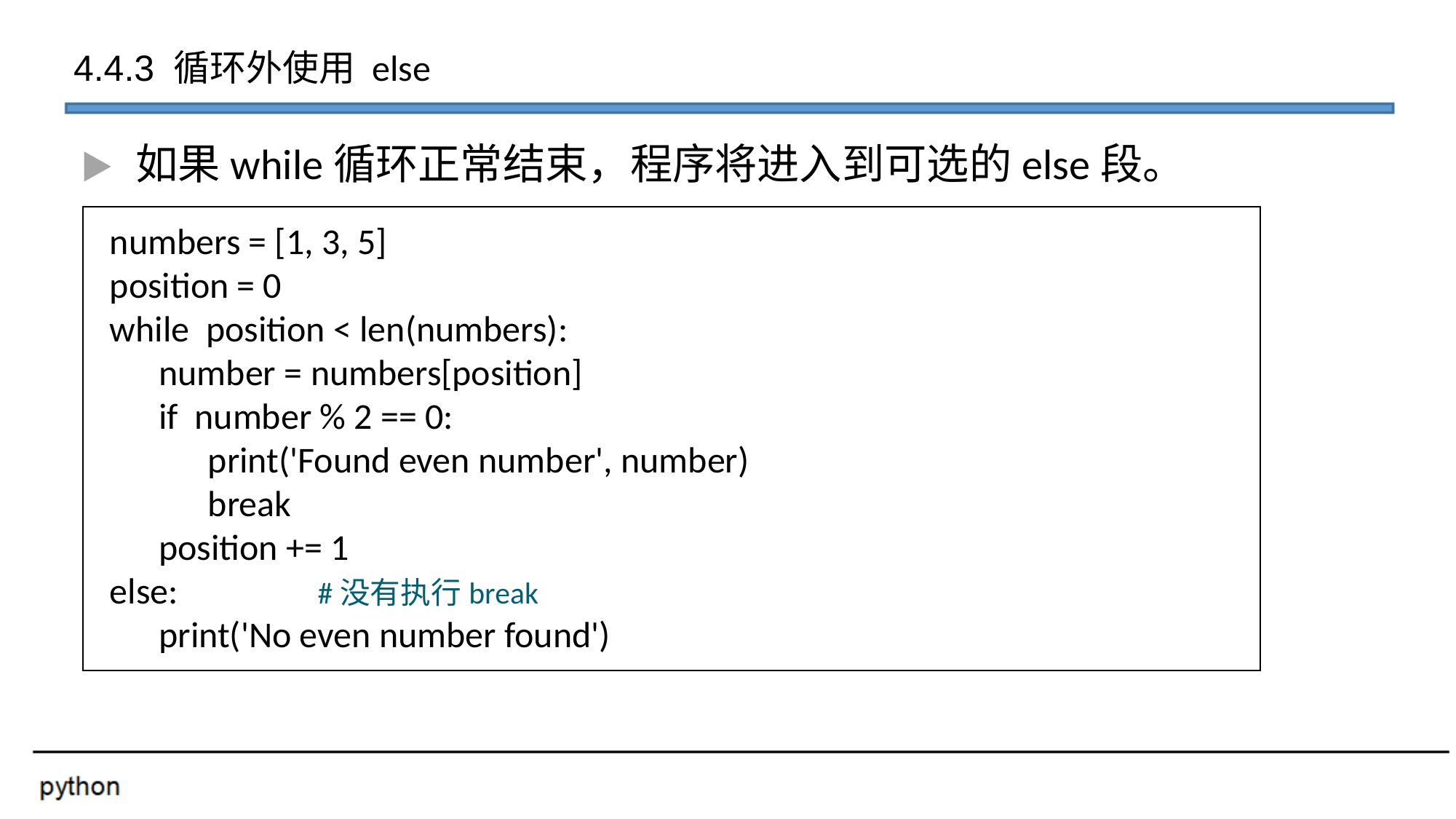

4.4.3 循环外使用 else
如果while循环正常结束，程序将进入到可选的else段。

numbers = [1, 3, 5]
position = 0
while  position < len(numbers):
      number = numbers[position]
      if  number % 2 == 0:
            print('Found even number', number)
            break
      position += 1
else:                 #没有执行break
      print('No even number found')
18